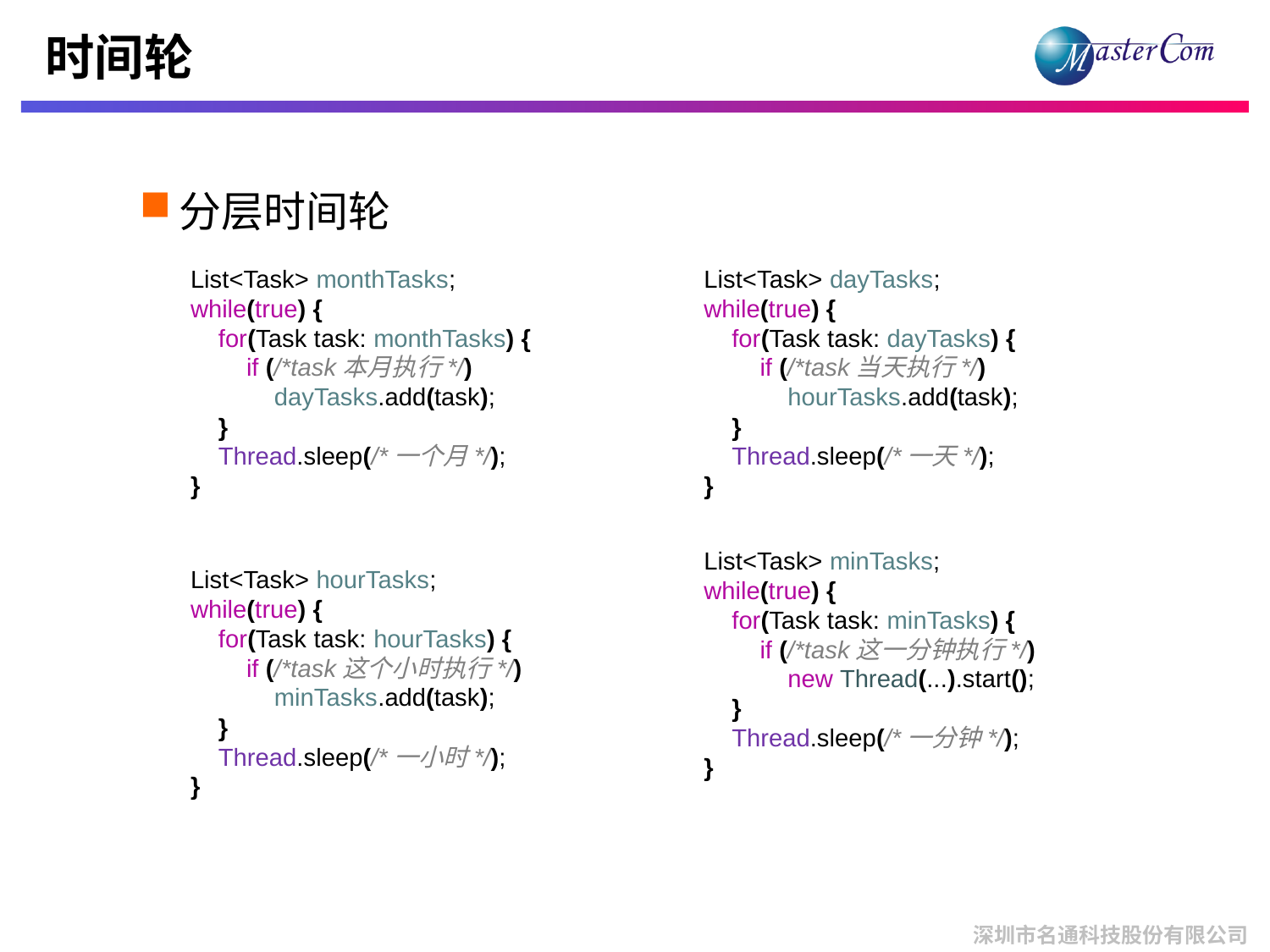

# 时间轮
分层时间轮
List<Task> monthTasks;
while(true) {
    for(Task task: monthTasks) {
        if (/*task本月执行*/)
            dayTasks.add(task);
    }
    Thread.sleep(/*一个月*/);
}
List<Task> dayTasks;
while(true) {
    for(Task task: dayTasks) {
        if (/*task当天执行*/)
            hourTasks.add(task);
    }
    Thread.sleep(/*一天*/);
}
List<Task> minTasks;
while(true) {
    for(Task task: minTasks) {
        if (/*task这一分钟执行*/)
            new Thread(...).start();
    }
    Thread.sleep(/*一分钟*/);
}
List<Task> hourTasks;
while(true) {
    for(Task task: hourTasks) {
        if (/*task这个小时执行*/)
            minTasks.add(task);
    }
    Thread.sleep(/*一小时*/);
}